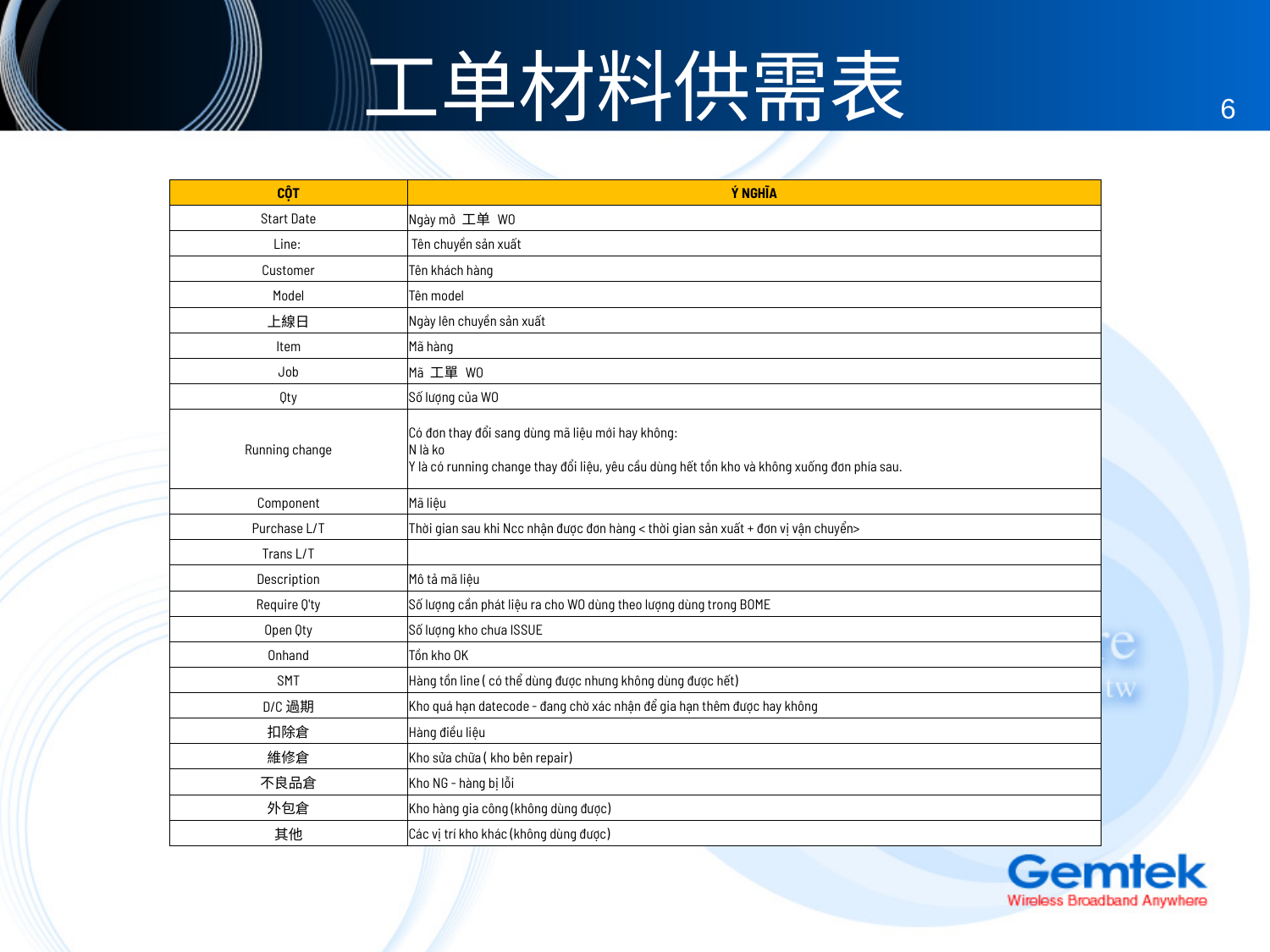

# 工单材料供需表
6
| CỘT | Ý NGHĨA |
| --- | --- |
| Start Date | Ngày mở 工单 WO |
| Line: | Tên chuyền sản xuất |
| Customer | Tên khách hàng |
| Model | Tên model |
| 上線日 | Ngày lên chuyền sản xuất |
| Item | Mã hàng |
| Job | Mã 工單 WO |
| Qty | Số lượng của WO |
| Running change | Có đơn thay đổi sang dùng mã liệu mới hay không: N là ko Y là có running change thay đổi liệu, yêu cầu dùng hết tồn kho và không xuống đơn phía sau. |
| Component | Mã liệu |
| Purchase L/T | Thời gian sau khi Ncc nhận được đơn hàng < thời gian sản xuất + đơn vị vận chuyển> |
| Trans L/T |  |
| Description | Mô tả mã liệu |
| Require Q'ty | Số lượng cần phát liệu ra cho WO dùng theo lượng dùng trong BOME |
| Open Qty | Số lượng kho chưa ISSUE |
| Onhand | Tồn kho OK |
| SMT | Hàng tồn line ( có thể dùng được nhưng không dùng được hết) |
| D/C過期 | Kho quá hạn datecode - đang chờ xác nhận để gia hạn thêm được hay không |
| 扣除倉 | Hàng điều liệu |
| 維修倉 | Kho sửa chữa ( kho bên repair) |
| 不良品倉 | Kho NG - hàng bị lỗi |
| 外包倉 | Kho hàng gia công (không dùng được) |
| 其他 | Các vị trí kho khác (không dùng được) |